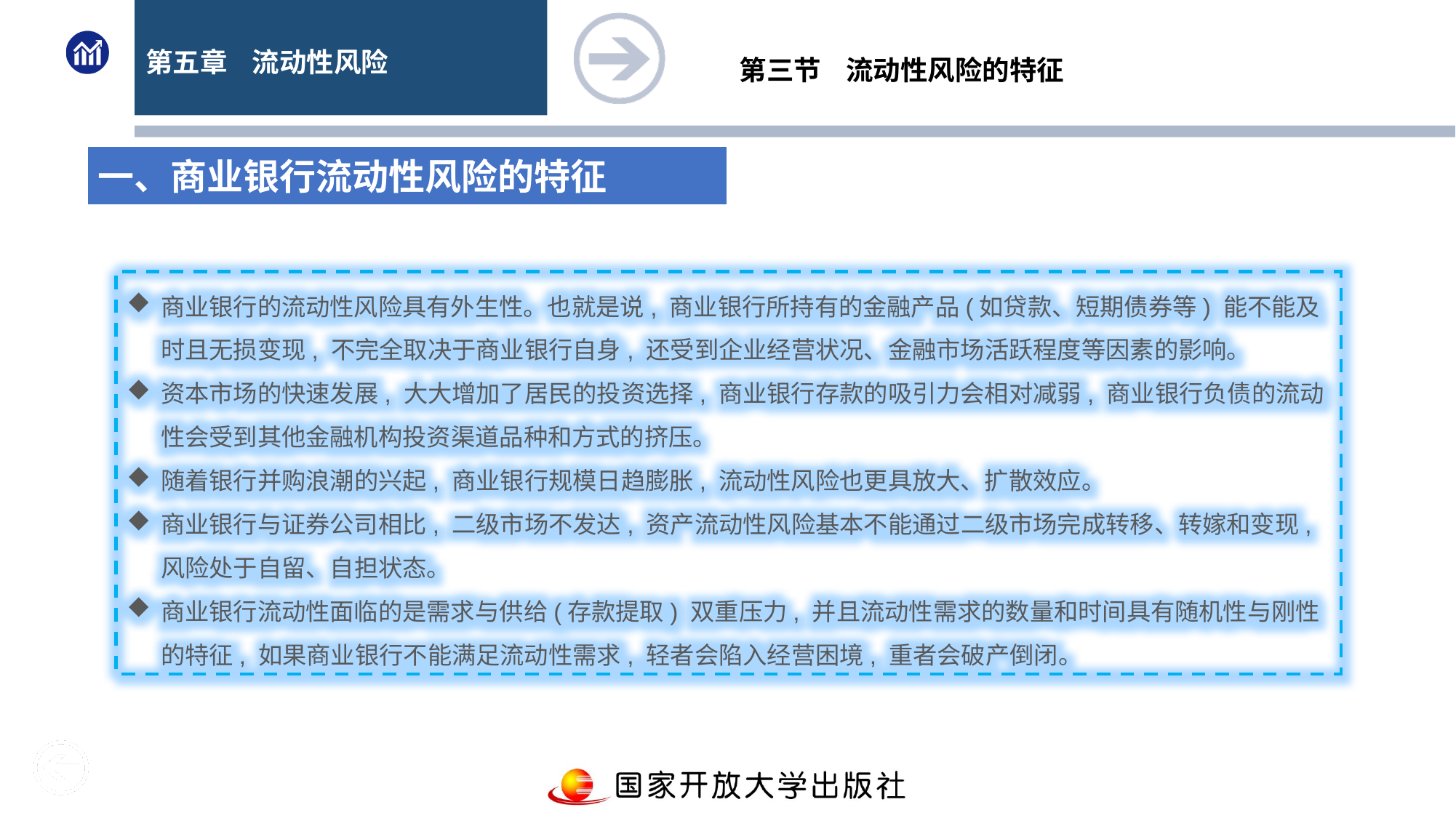

第三节    流动性风险的特征
第五章    流动性风险
一、商业银行流动性风险的特征
商业银行的流动性风险具有外生性。也就是说, 商业银行所持有的金融产品(如贷款、短期债券等) 能不能及时且无损变现, 不完全取决于商业银行自身, 还受到企业经营状况、金融市场活跃程度等因素的影响。
资本市场的快速发展, 大大增加了居民的投资选择, 商业银行存款的吸引力会相对减弱, 商业银行负债的流动性会受到其他金融机构投资渠道品种和方式的挤压。
随着银行并购浪潮的兴起, 商业银行规模日趋膨胀, 流动性风险也更具放大、扩散效应。
商业银行与证券公司相比, 二级市场不发达, 资产流动性风险基本不能通过二级市场完成转移、转嫁和变现, 风险处于自留、自担状态。
商业银行流动性面临的是需求与供给(存款提取) 双重压力, 并且流动性需求的数量和时间具有随机性与刚性的特征, 如果商业银行不能满足流动性需求, 轻者会陷入经营困境, 重者会破产倒闭。